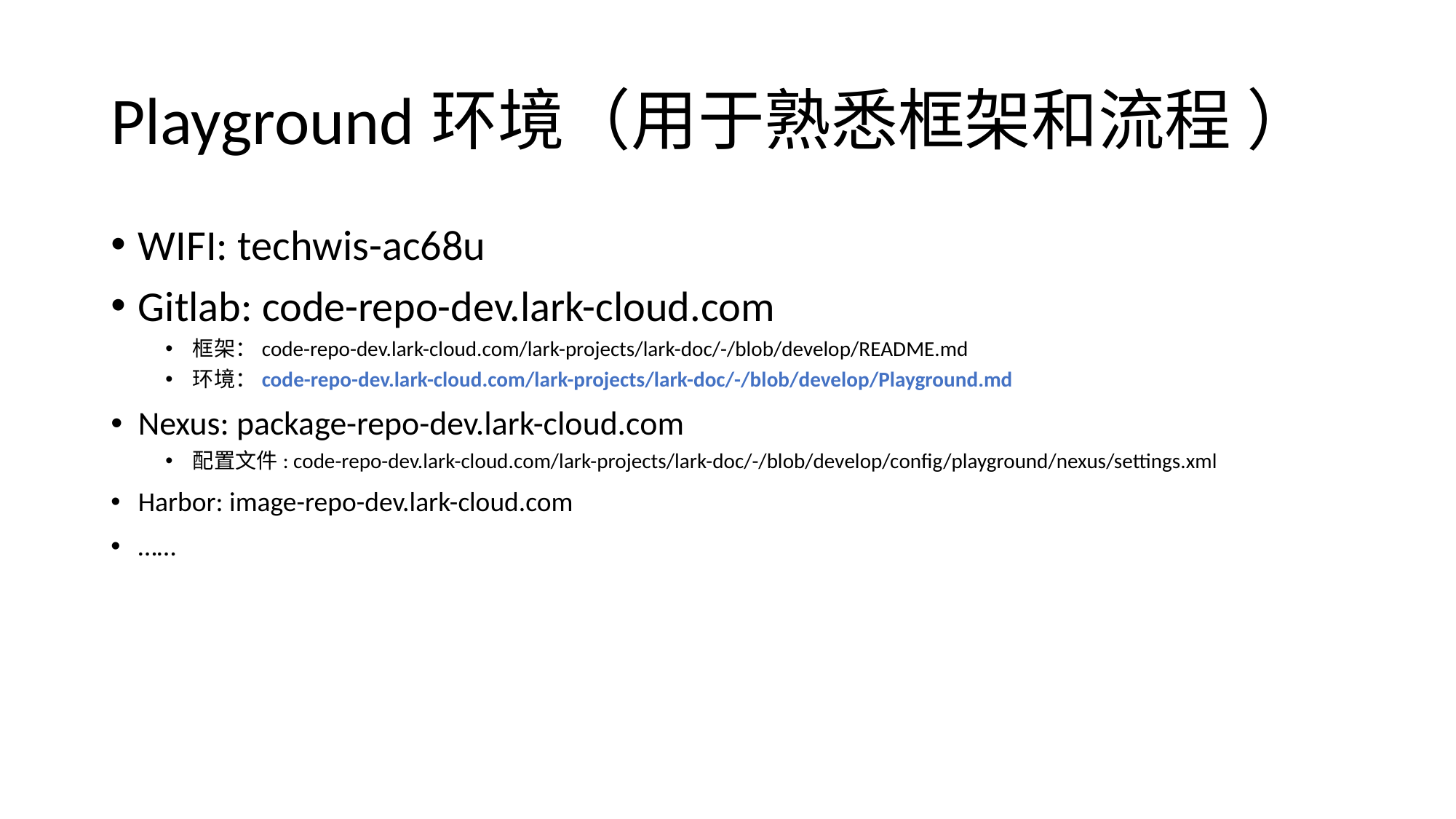

# Playground环境（用于熟悉框架和流程 ）
WIFI: techwis-ac68u
Gitlab: code-repo-dev.lark-cloud.com
框架：code-repo-dev.lark-cloud.com/lark-projects/lark-doc/-/blob/develop/README.md
环境：code-repo-dev.lark-cloud.com/lark-projects/lark-doc/-/blob/develop/Playground.md
Nexus: package-repo-dev.lark-cloud.com
配置文件: code-repo-dev.lark-cloud.com/lark-projects/lark-doc/-/blob/develop/config/playground/nexus/settings.xml
Harbor: image-repo-dev.lark-cloud.com
……